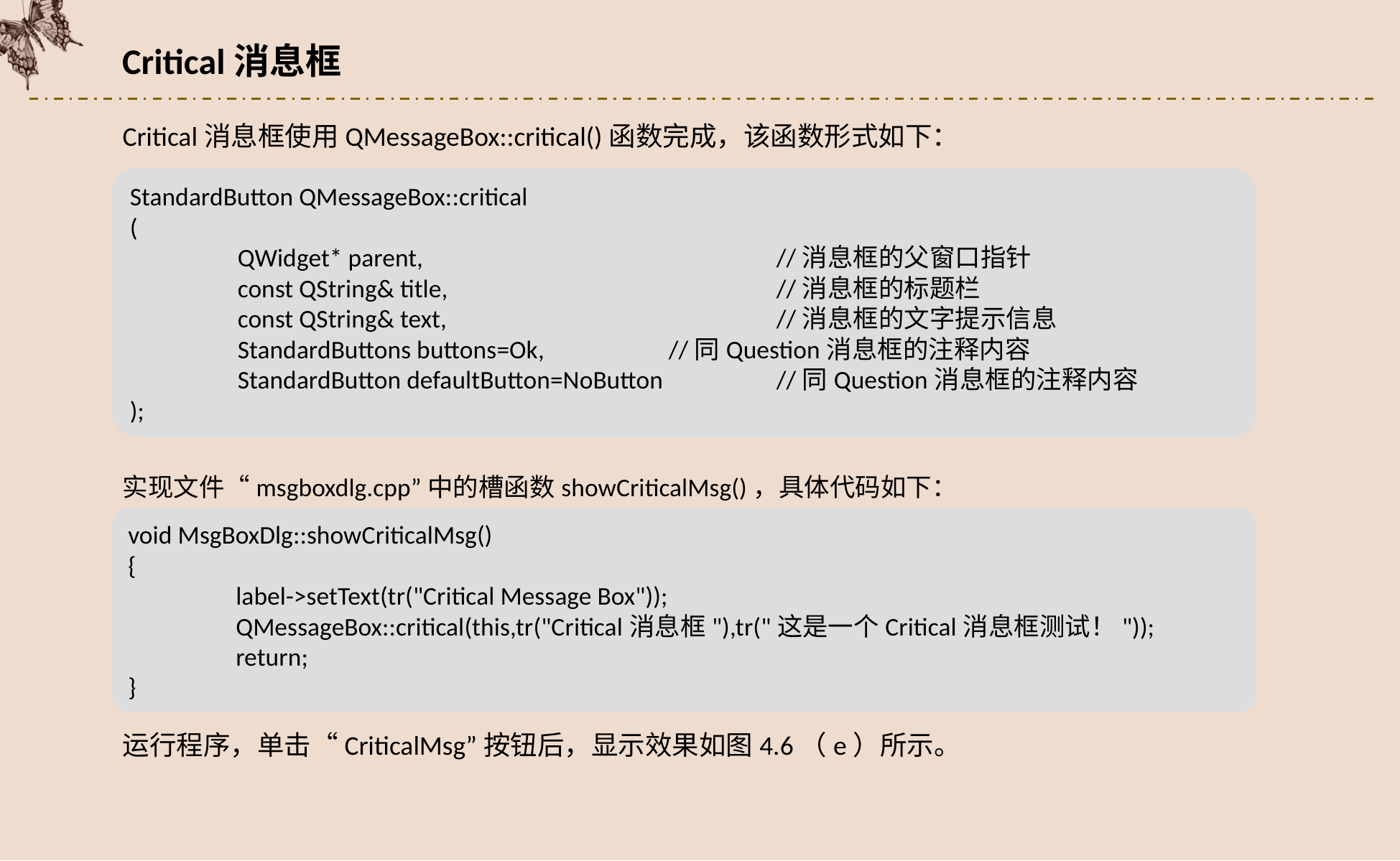

Critical消息框
Critical消息框使用QMessageBox::critical()函数完成，该函数形式如下：
StandardButton QMessageBox::critical
(
	QWidget* parent,              			//消息框的父窗口指针
	const QString& title,         			//消息框的标题栏
	const QString& text,          			//消息框的文字提示信息
	StandardButtons buttons=Ok,  		//同Question消息框的注释内容
	StandardButton defaultButton=NoButton  	//同Question消息框的注释内容
);
实现文件“msgboxdlg.cpp”中的槽函数showCriticalMsg()，具体代码如下：
void MsgBoxDlg::showCriticalMsg()
{
	label->setText(tr("Critical Message Box"));
	QMessageBox::critical(this,tr("Critical消息框"),tr("这是一个Critical消息框测试！"));
	return;
}
运行程序，单击“CriticalMsg”按钮后，显示效果如图4.6（e）所示。